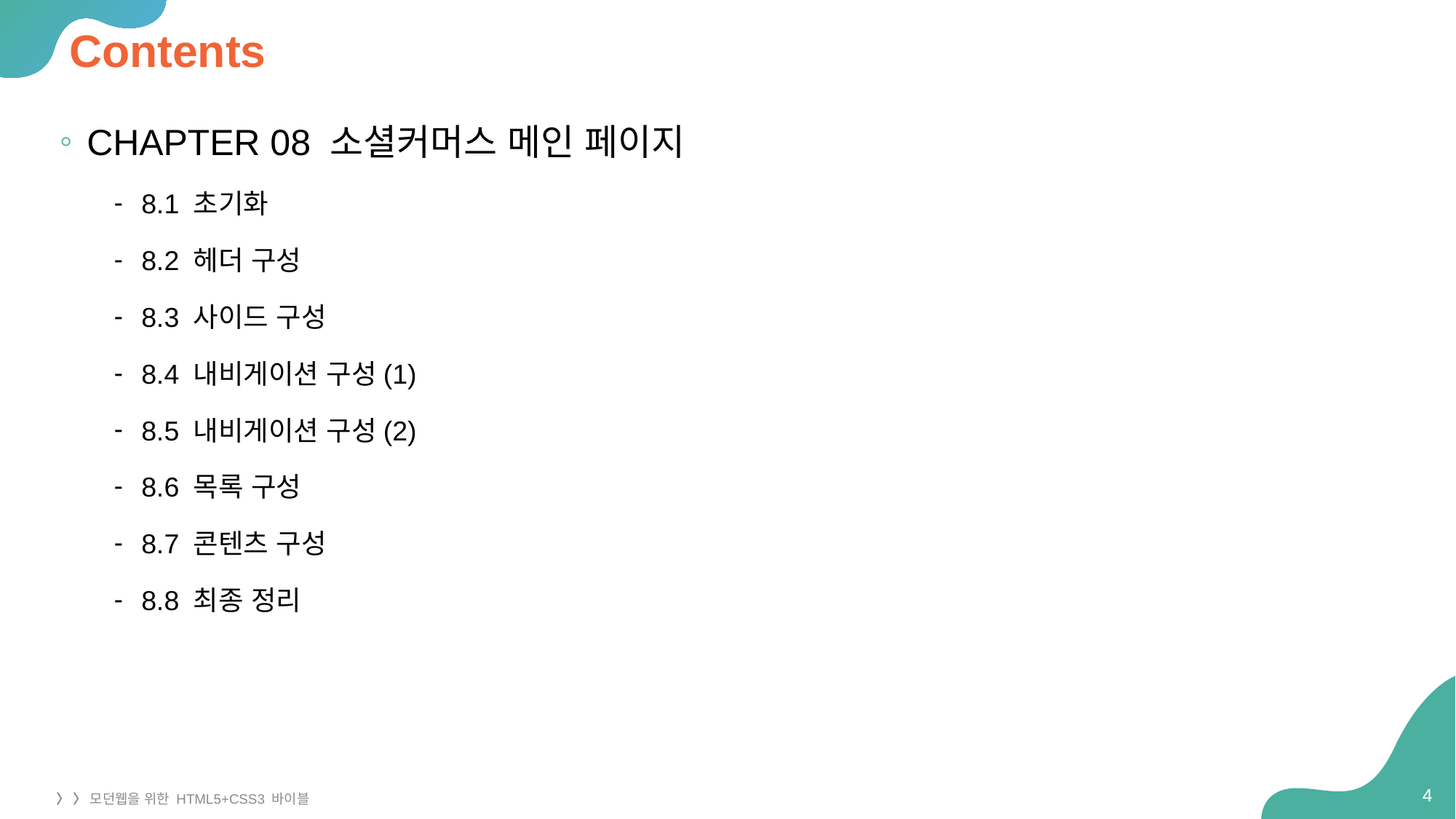

# Contents
CHAPTER 08 소셜커머스 메인 페이지
8.1 초기화
8.2 헤더 구성
8.3 사이드 구성
8.4 내비게이션 구성(1)
8.5 내비게이션 구성(2)
8.6 목록 구성
8.7 콘텐츠 구성
8.8 최종 정리

4
〉 〉 모던웹을 위한 HTML5+CSS3 바이블